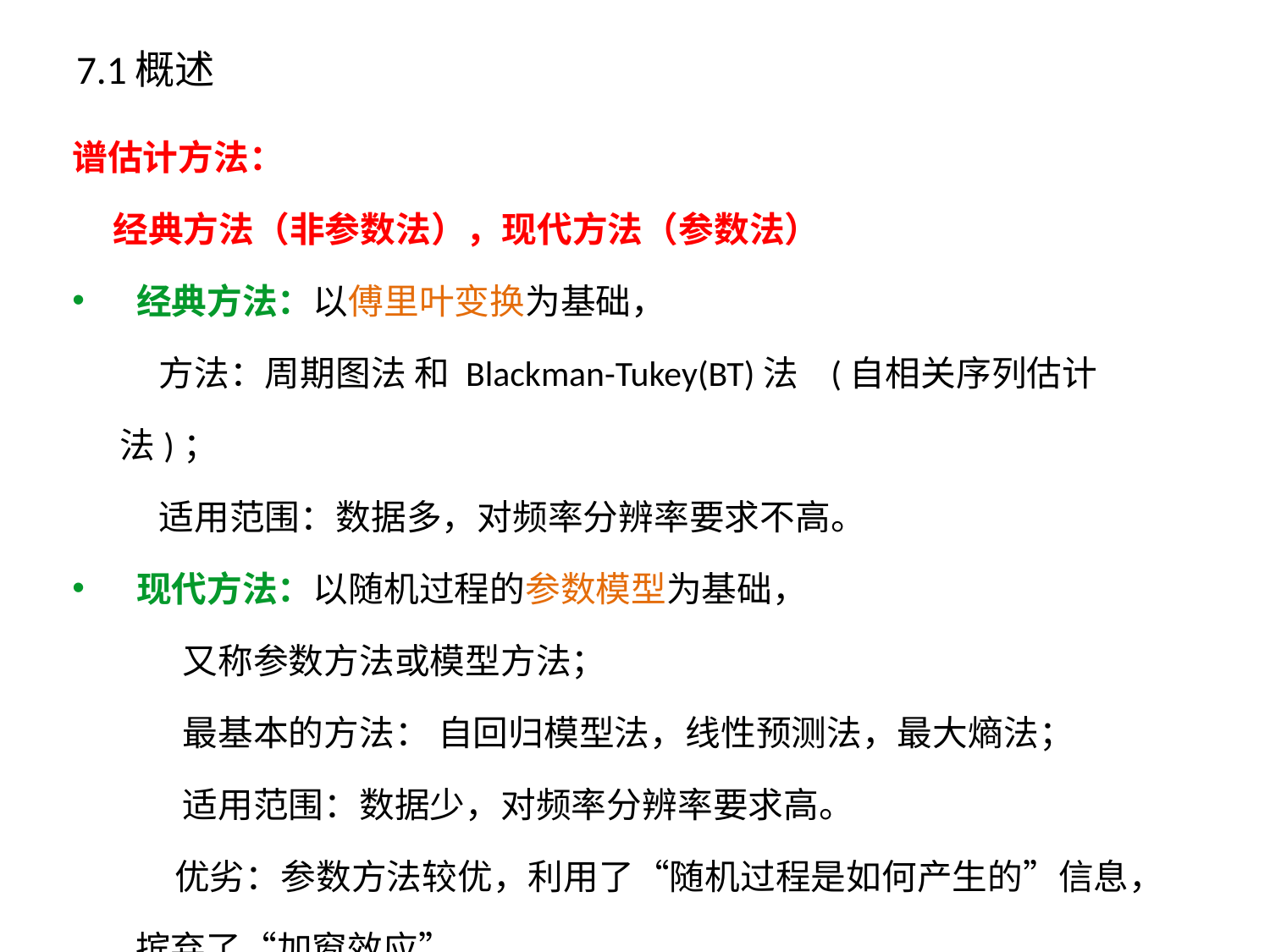

# 7.1概述
谱估计方法：
    经典方法（非参数法），现代方法（参数法）
 经典方法：以傅里叶变换为基础，
          方法：周期图法 和 Blackman-Tukey(BT)法   (自相关序列估计法)；
          适用范围：数据多，对频率分辨率要求不高。
 现代方法：以随机过程的参数模型为基础，
             又称参数方法或模型方法；
             最基本的方法： 自回归模型法，线性预测法，最大熵法；
             适用范围：数据少，对频率分辨率要求高。
            优劣：参数方法较优，利用了“随机过程是如何产生的”信息，      摈弃了“加窗效应”。